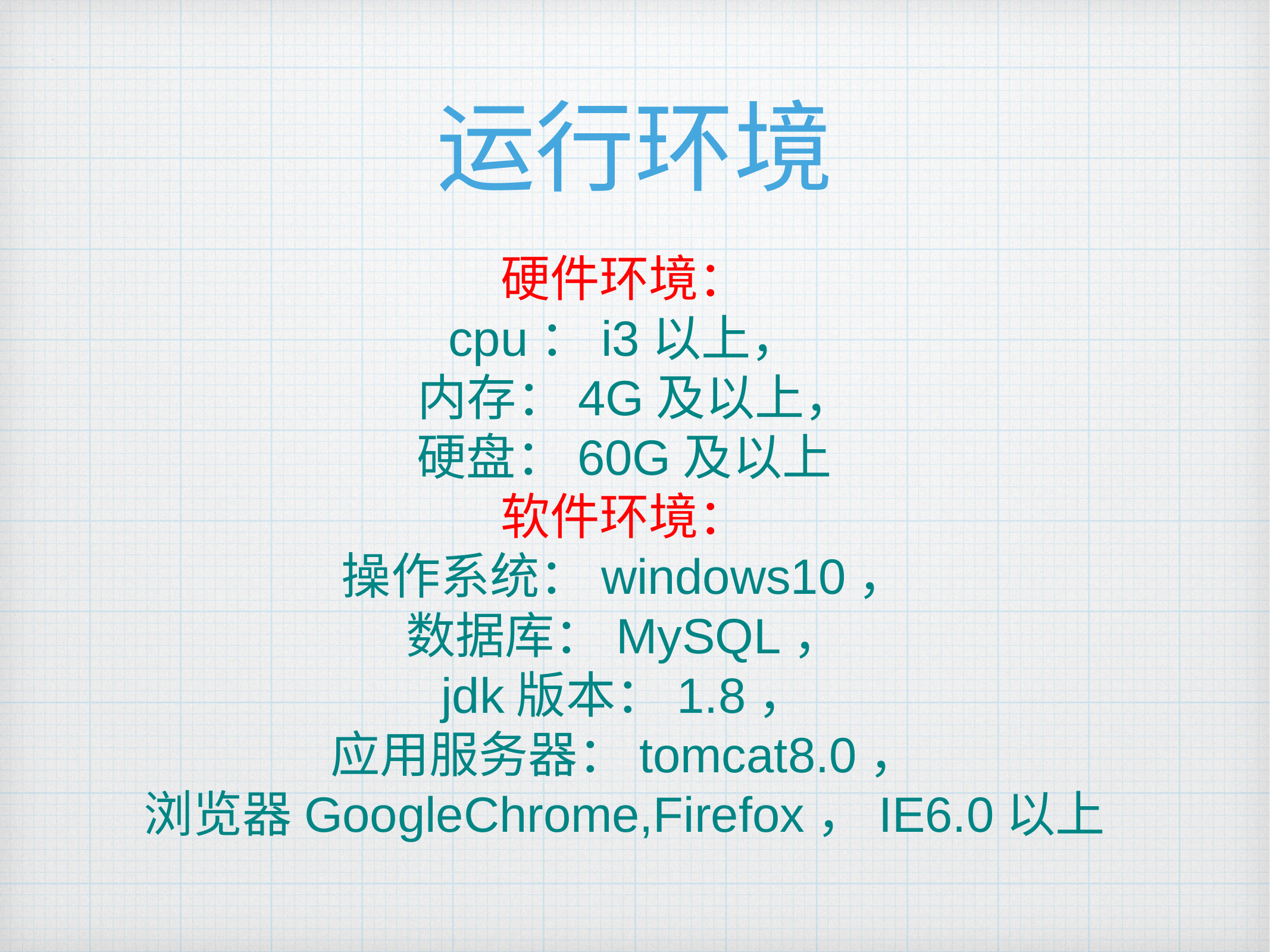

# 运行环境
硬件环境：
cpu：i3以上，
 内存：4G及以上，
硬盘：60G及以上
软件环境：
操作系统：windows10，
数据库：MySQL，
jdk版本：1.8，
应用服务器：tomcat8.0，
浏览器GoogleChrome,Firefox，IE6.0以上